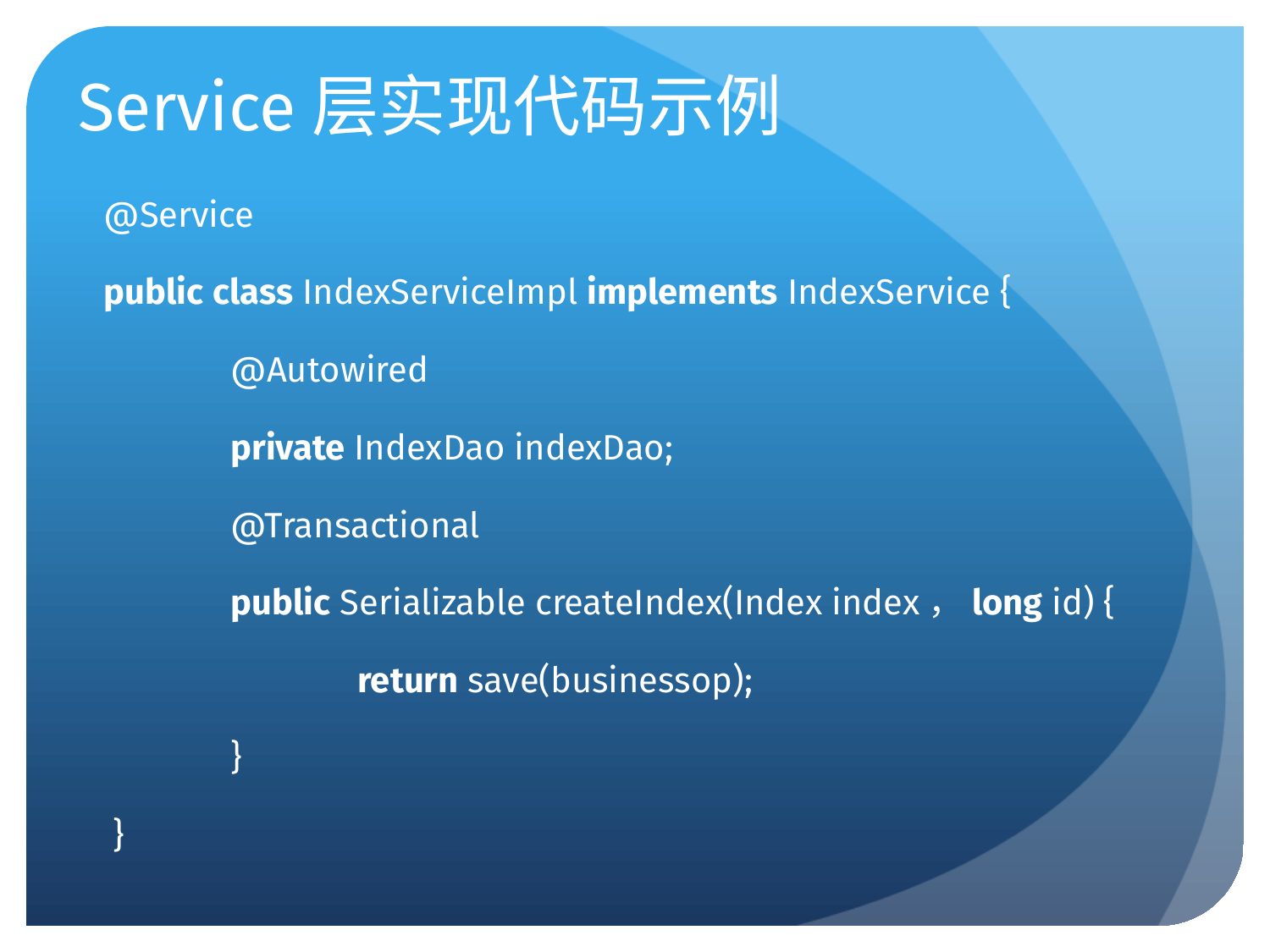

# Service层实现代码示例
@Service
public class IndexServiceImpl implements IndexService {
	@Autowired
	private IndexDao indexDao;
	@Transactional
	public Serializable createIndex(Index index，long id) {
		return save(businessop);
	}
 }